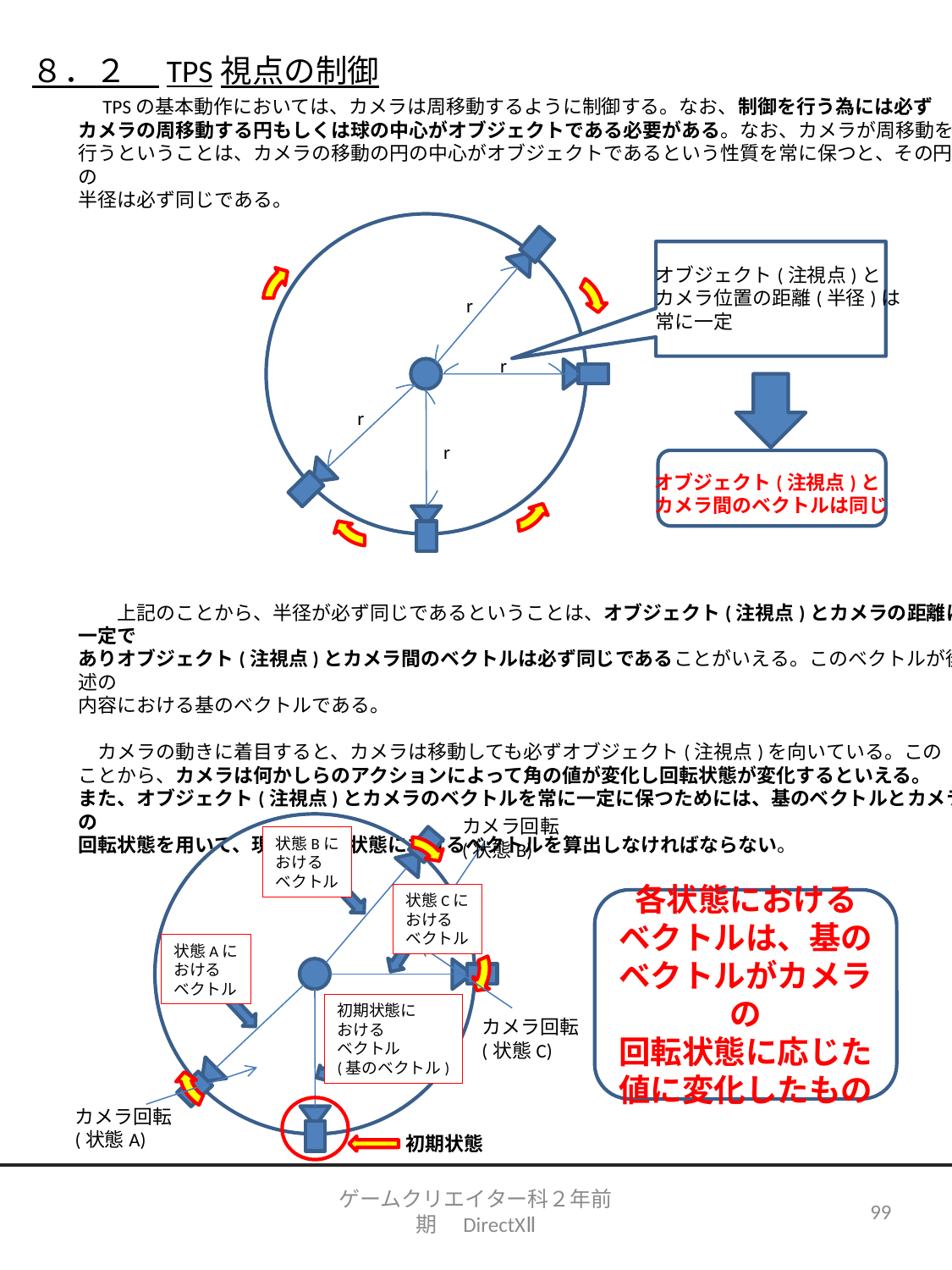

８．２　TPS視点の制御
　TPSの基本動作においては、カメラは周移動するように制御する。なお、制御を行う為には必ず
カメラの周移動する円もしくは球の中心がオブジェクトである必要がある。なお、カメラが周移動を
行うということは、カメラの移動の円の中心がオブジェクトであるという性質を常に保つと、その円の
半径は必ず同じである。

オブジェクト(注視点)と
カメラ位置の距離(半径)は
常に一定

r

r

r

r

オブジェクト(注視点)と
カメラ間のベクトルは同じ

　　上記のことから、半径が必ず同じであるということは、オブジェクト(注視点)とカメラの距離は一定で
ありオブジェクト(注視点)とカメラ間のベクトルは必ず同じであることがいえる。このベクトルが後述の
内容における基のベクトルである。

　カメラの動きに着目すると、カメラは移動しても必ずオブジェクト(注視点)を向いている。この
ことから、カメラは何かしらのアクションによって角の値が変化し回転状態が変化するといえる。
また、オブジェクト(注視点)とカメラのベクトルを常に一定に保つためには、基のベクトルとカメラの
回転状態を用いて、現在の回転状態におけるベクトルを算出しなければならない。
カメラ回転
(状態B)

状態Bに
おける
ベクトル

状態Cに
おける
ベクトル
各状態における
ベクトルは、基の
ベクトルがカメラの
回転状態に応じた値に変化したもの

状態Aに
おける
ベクトル

初期状態に
おける
ベクトル
(基のベクトル)

カメラ回転
(状態C)

カメラ回転
(状態A)

初期状態

ゲームクリエイター科２年前期　DirectXⅡ
99